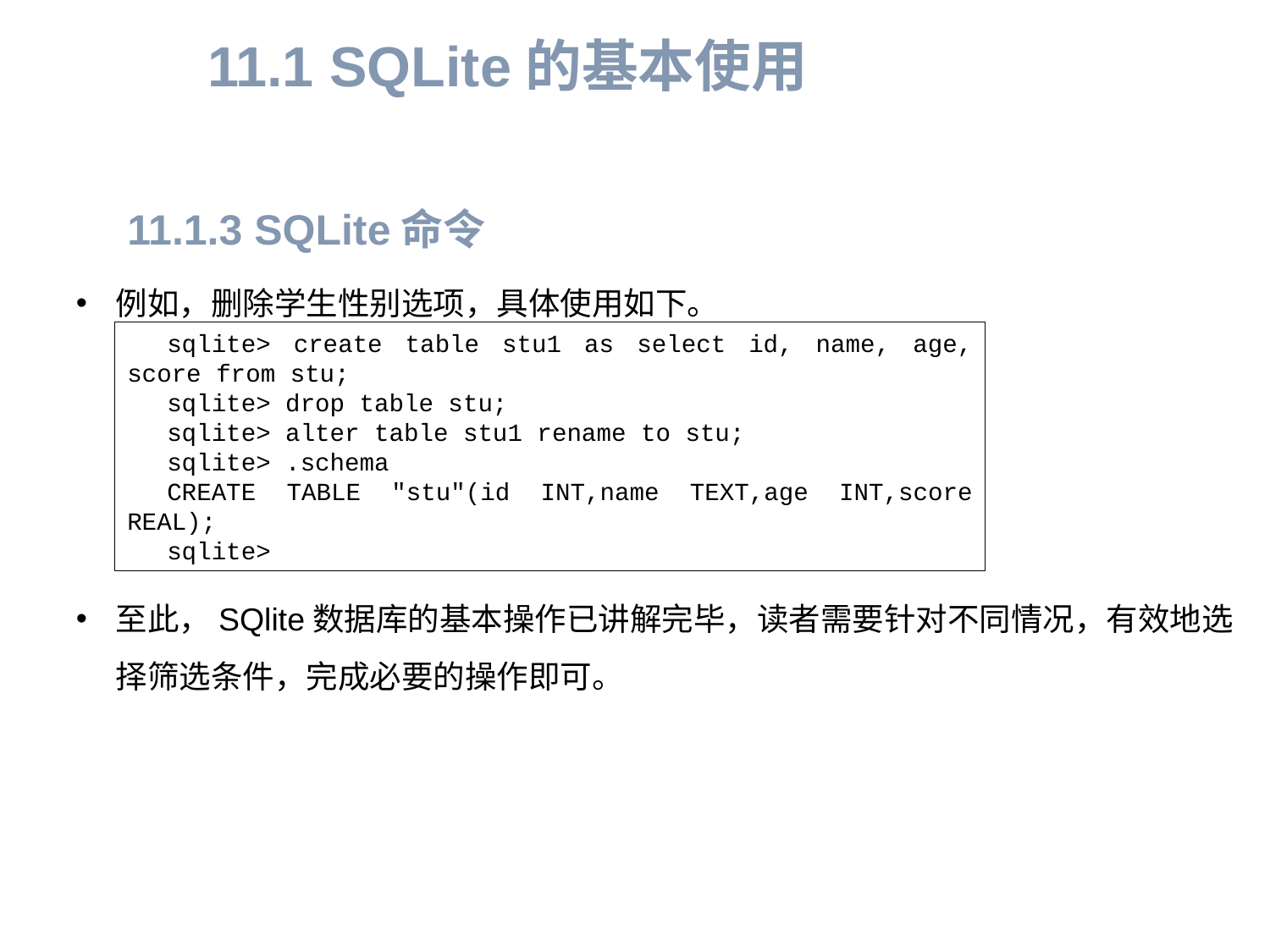

11.1 SQLite的基本使用
11.1.3 SQLite命令
例如，删除学生性别选项，具体使用如下。
sqlite> create table stu1 as select id, name, age, score from stu;
sqlite> drop table stu;
sqlite> alter table stu1 rename to stu;
sqlite> .schema
CREATE TABLE "stu"(id INT,name TEXT,age INT,score REAL);
sqlite>
至此，SQlite数据库的基本操作已讲解完毕，读者需要针对不同情况，有效地选择筛选条件，完成必要的操作即可。